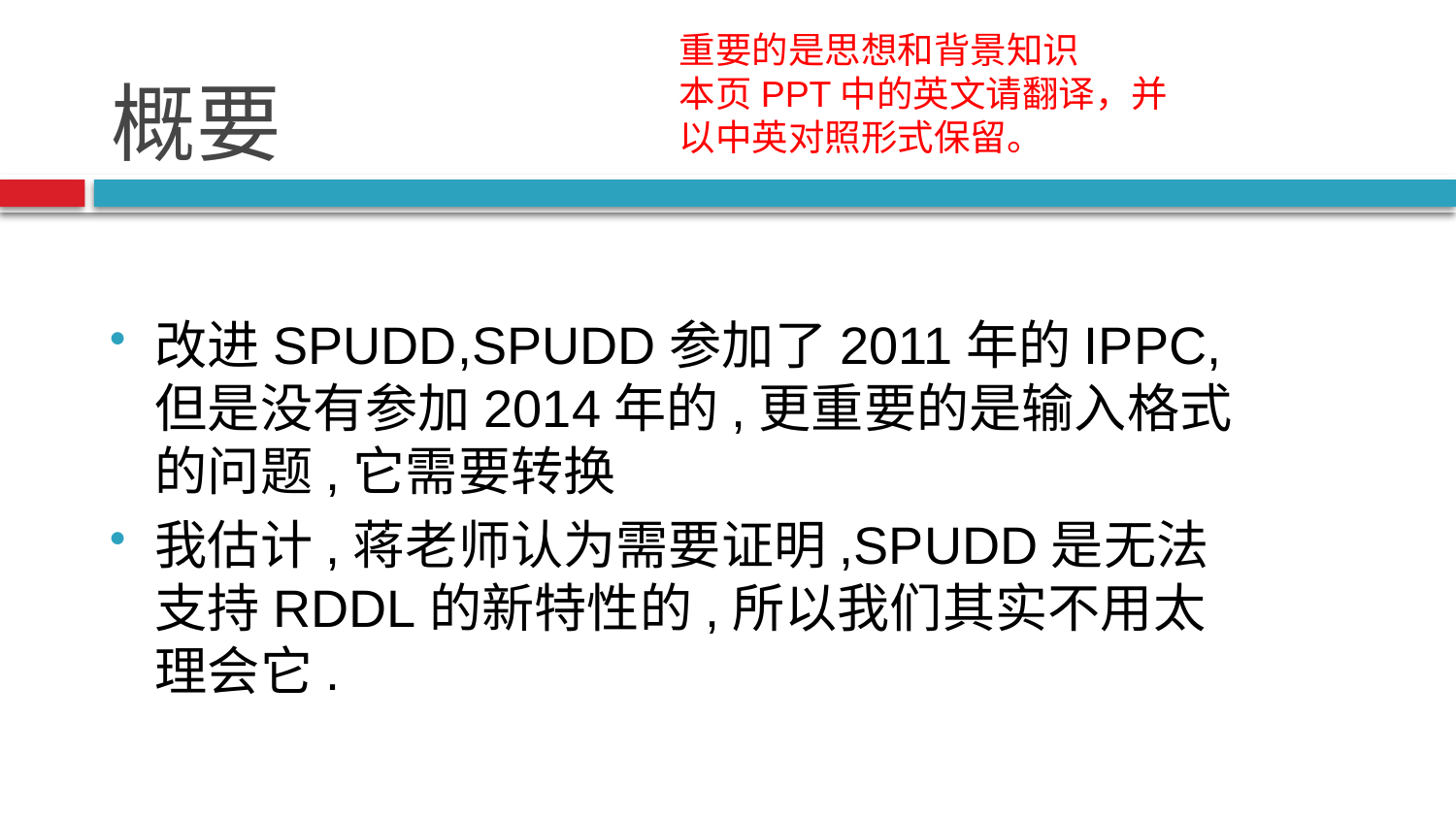

# 概要
重要的是思想和背景知识
本页PPT中的英文请翻译，并以中英对照形式保留。

改进SPUDD,SPUDD参加了2011年的IPPC,但是没有参加2014年的,更重要的是输入格式的问题,它需要转换
我估计,蒋老师认为需要证明,SPUDD是无法支持RDDL的新特性的,所以我们其实不用太理会它.